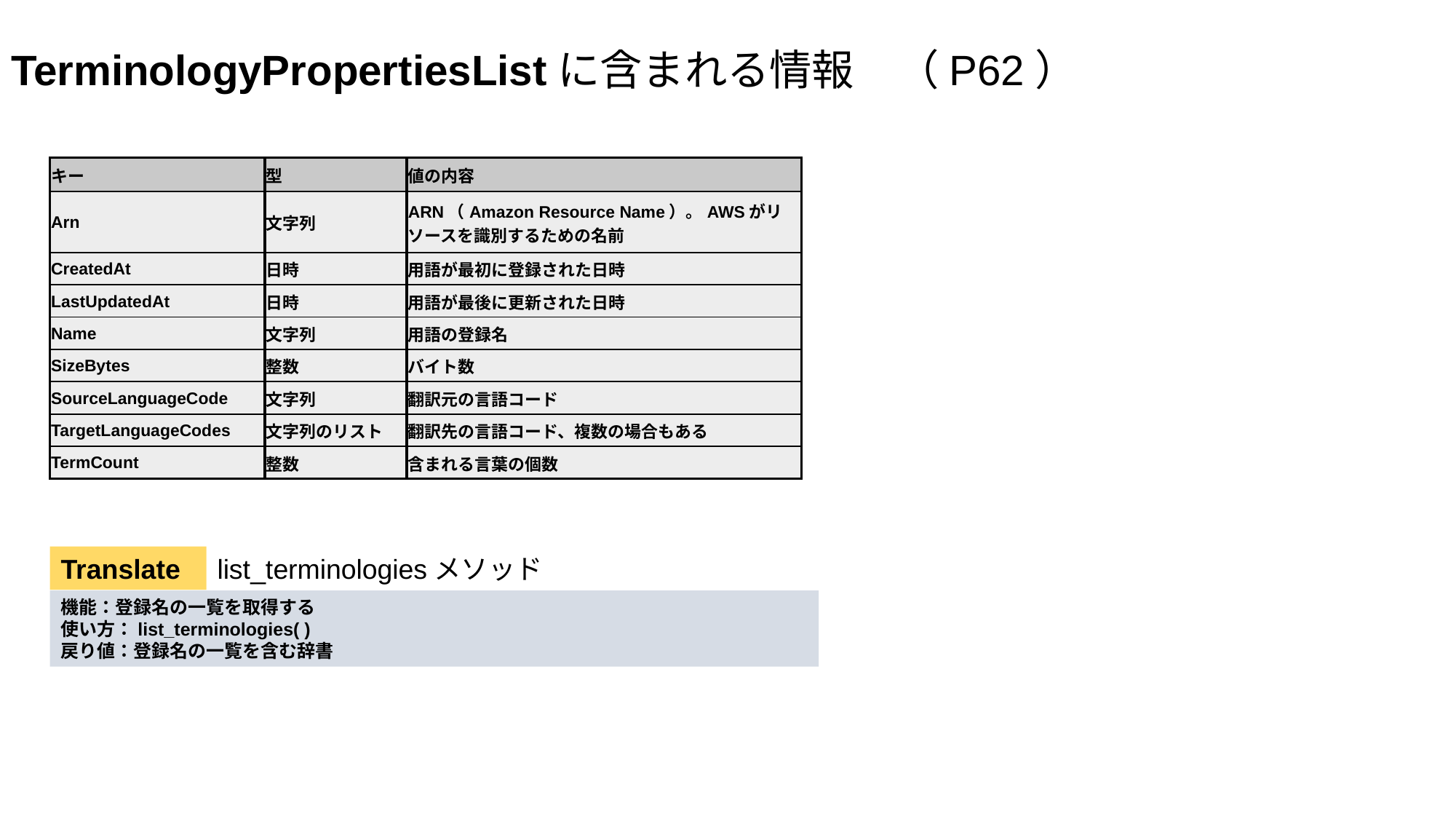

TerminologyPropertiesListに含まれる情報　（P62）
| キー | 型 | 値の内容 |
| --- | --- | --- |
| Arn | 文字列 | ARN（Amazon Resource Name）。AWSがリソースを識別するための名前 |
| CreatedAt | 日時 | 用語が最初に登録された日時 |
| LastUpdatedAt | 日時 | 用語が最後に更新された日時 |
| Name | 文字列 | 用語の登録名 |
| SizeBytes | 整数 | バイト数 |
| SourceLanguageCode | 文字列 | 翻訳元の言語コード |
| TargetLanguageCodes | 文字列のリスト | 翻訳先の言語コード、複数の場合もある |
| TermCount | 整数 | 含まれる言葉の個数 |
Translate
list_terminologiesメソッド
機能：登録名の一覧を取得する
使い方：list_terminologies( )
戻り値：登録名の一覧を含む辞書